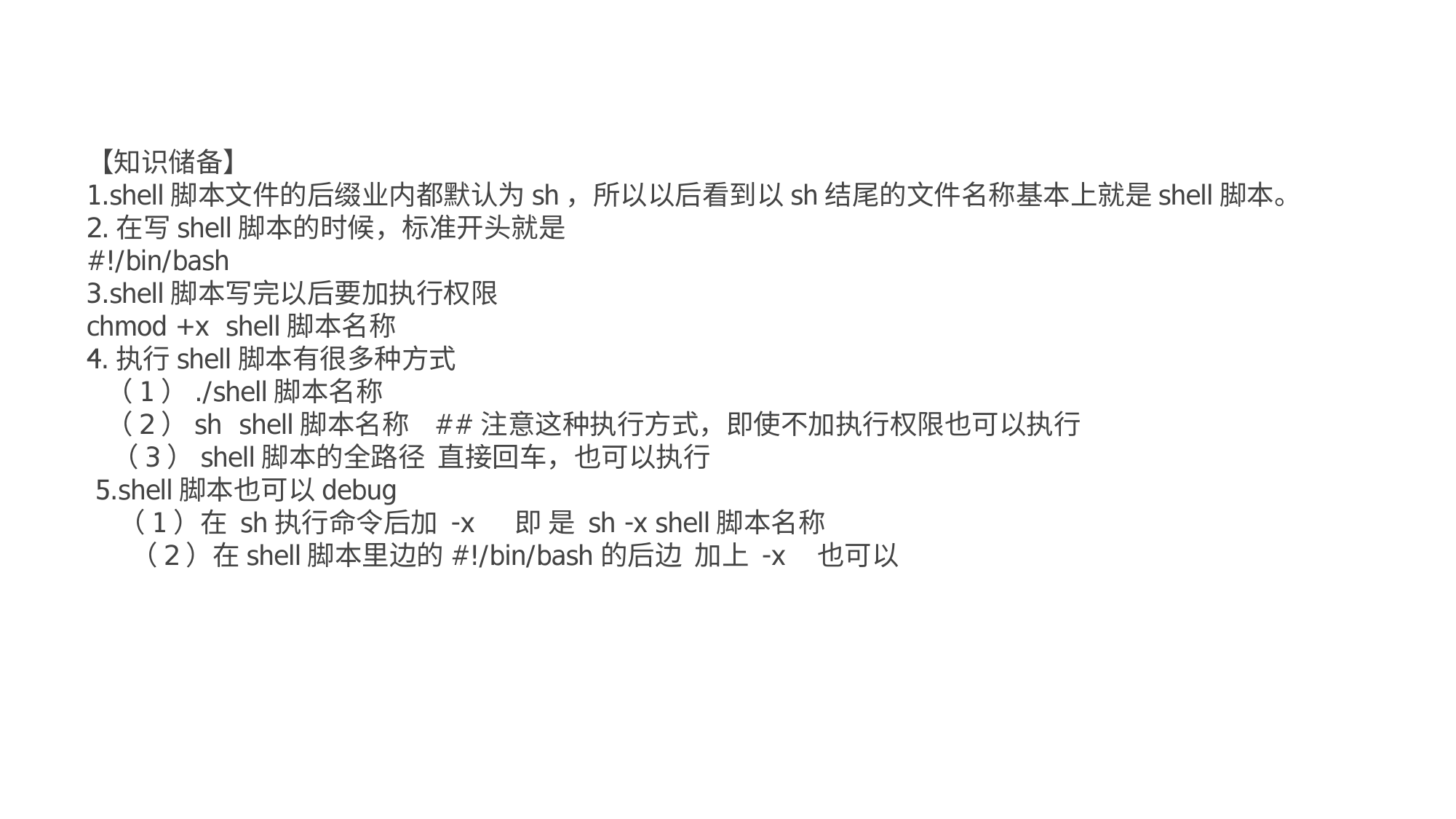

【知识储备】
1.shell脚本文件的后缀业内都默认为sh，所以以后看到以sh结尾的文件名称基本上就是shell脚本。
2.在写shell脚本的时候，标准开头就是
#!/bin/bash
3.shell脚本写完以后要加执行权限
chmod +x  shell脚本名称
4.执行shell脚本有很多种方式
  （1）./shell脚本名称
  （2）sh  shell脚本名称   ##注意这种执行方式，即使不加执行权限也可以执行
   （3）shell脚本的全路径  直接回车，也可以执行
 5.shell脚本也可以debug
    （1）在 sh执行命令后加 -x    即 是 sh -x shell脚本名称
      （2）在shell脚本里边的#!/bin/bash的后边  加上 -x   也可以